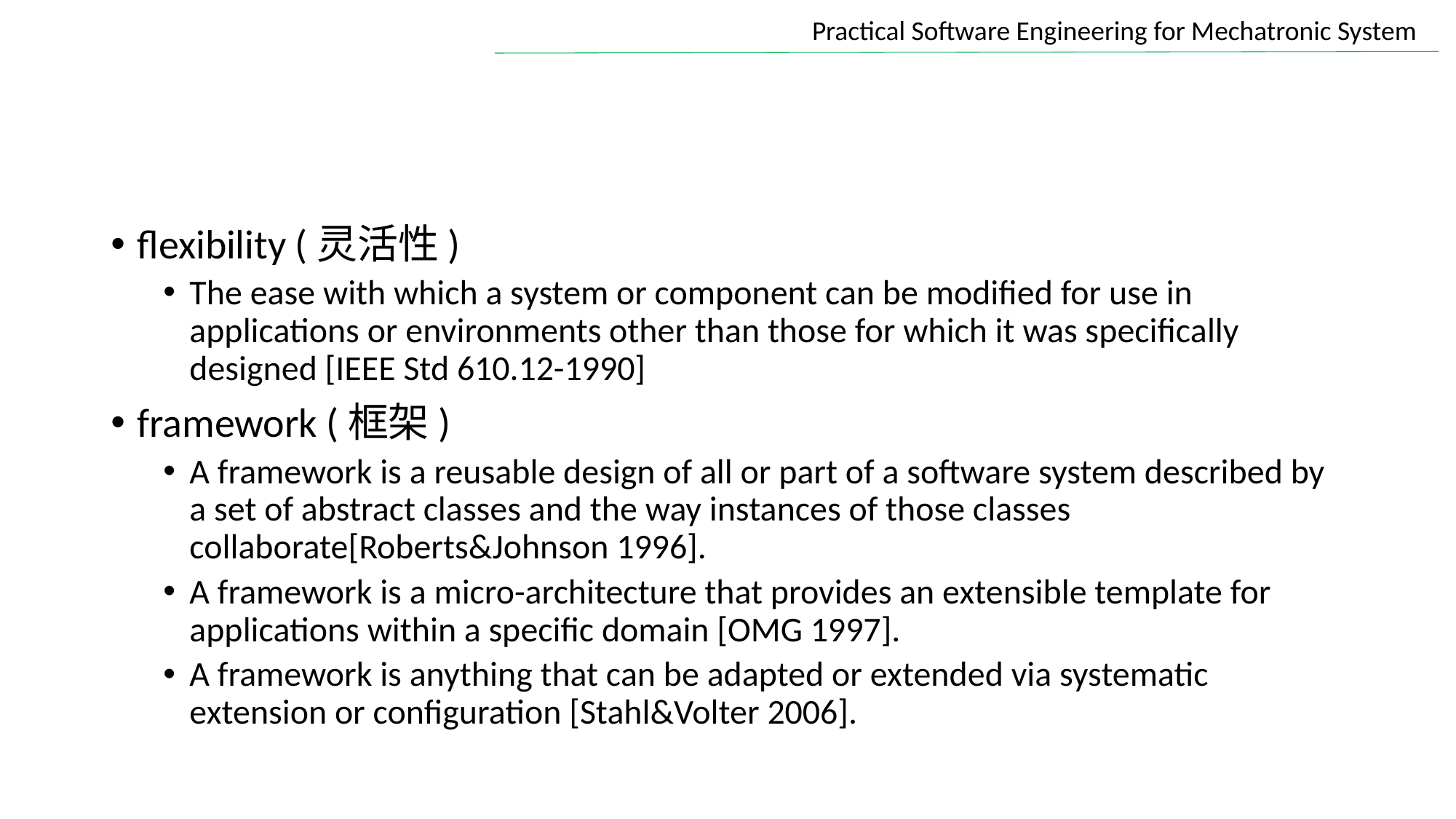

#
flexibility (灵活性)
The ease with which a system or component can be modified for use in applications or environments other than those for which it was specifically designed [IEEE Std 610.12-1990]
framework (框架)
A framework is a reusable design of all or part of a software system described by a set of abstract classes and the way instances of those classes collaborate[Roberts&Johnson 1996].
A framework is a micro-architecture that provides an extensible template for applications within a specific domain [OMG 1997].
A framework is anything that can be adapted or extended via systematic extension or configuration [Stahl&Volter 2006].

17